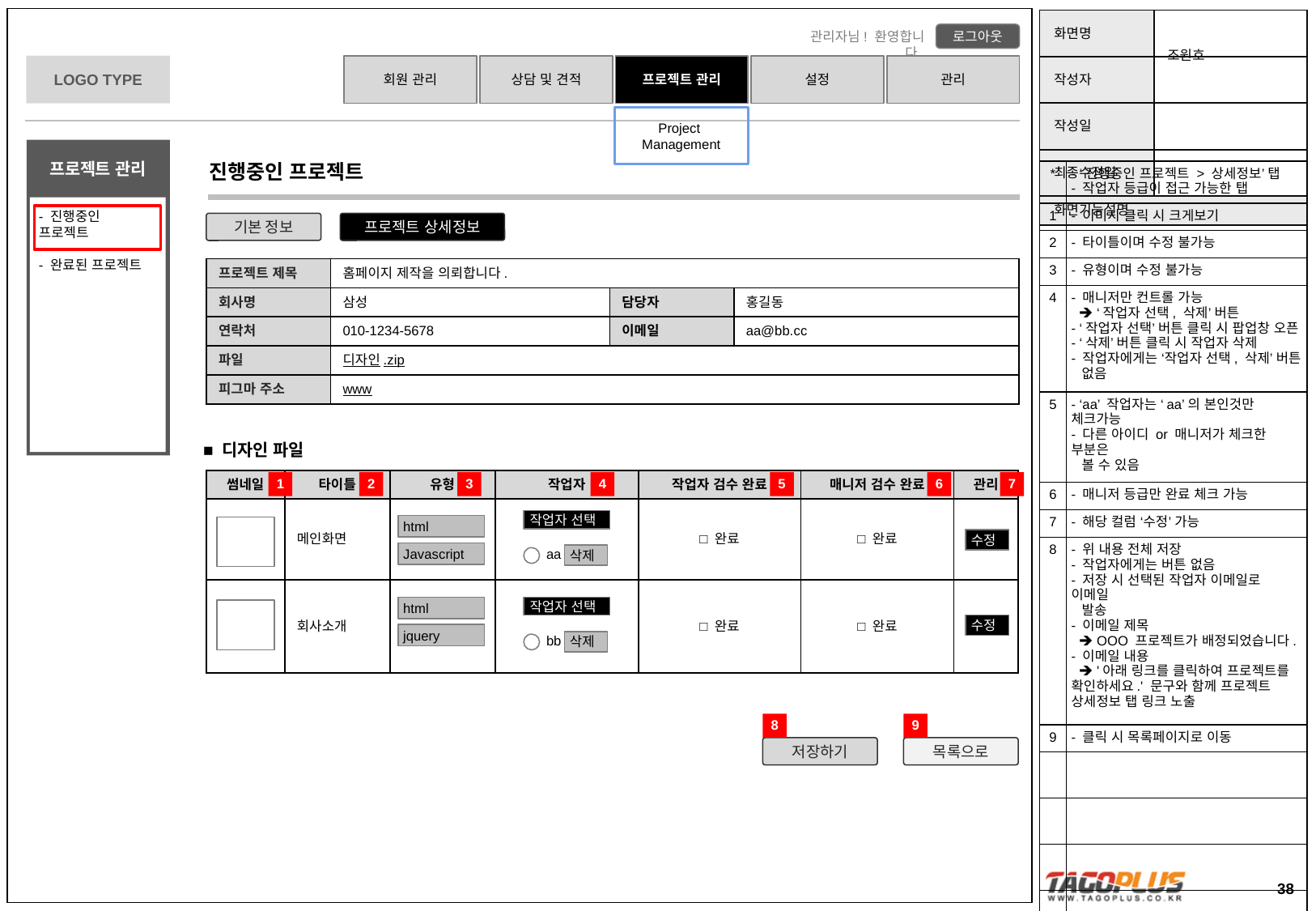

Project
Management
진행중인 프로젝트
| \* | - ‘진행중인 프로젝트 > 상세정보’ 탭 - 작업자 등급이 접근 가능한 탭 |
| --- | --- |
| 1 | - 이미지 클릭 시 크게보기 |
| 2 | - 타이틀이며 수정 불가능 |
| 3 | - 유형이며 수정 불가능 |
| 4 | - 매니저만 컨트롤 가능 🡺 ‘작업자 선택, 삭제’ 버튼 - ‘작업자 선택’ 버튼 클릭 시 팝업창 오픈 - ‘삭제’ 버튼 클릭 시 작업자 삭제 - 작업자에게는 ‘작업자 선택, 삭제’ 버튼 없음 |
| 5 | - ‘aa’ 작업자는 ‘aa’의 본인것만 체크가능 - 다른 아이디 or 매니저가 체크한 부분은 볼 수 있음 |
| 6 | - 매니저 등급만 완료 체크 가능 |
| 7 | - 해당 컬럼 ‘수정’ 가능 |
| 8 | - 위 내용 전체 저장 - 작업자에게는 버튼 없음 - 저장 시 선택된 작업자 이메일로 이메일 발송 - 이메일 제목 🡺 OOO 프로젝트가 배정되었습니다. - 이메일 내용 🡺 '아래 링크를 클릭하여 프로젝트를 확인하세요.' 문구와 함께 프로젝트 상세정보 탭 링크 노출 |
| 9 | - 클릭 시 목록페이지로 이동 |
|  |  |
|  |  |
|  |  |
|  |  |
|  |  |
|  |  |
|  |  |
|  |  |
|  |  |

기본 정보
프로젝트 상세정보
| 프로젝트 제목 | 홈페이지 제작을 의뢰합니다. |  |  |
| --- | --- | --- | --- |
| 회사명 | 삼성 | 담당자 | 홍길동 |
| 연락처 | 010-1234-5678 | 이메일 | aa@bb.cc |
| 파일 | 디자인.zip |  |  |
| 피그마 주소 | www |  |  |
■ 디자인 파일
| 썸네일 | 타이틀 | 유형 | 작업자 | 작업자 검수 완료 | 매니저 검수 완료 | 관리 |
| --- | --- | --- | --- | --- | --- | --- |
|  | 메인화면 |  |  | □ 완료 | □ 완료 |  |
|  | 회사소개 |  |  | □ 완료 | □ 완료 |  |
1
2
3
4
5
6
7
작업자 선택
html

수정
aa
Javascript
삭제

작업자 선택
html

수정
jquery
bb
삭제

8
9
저장하기
목록으로